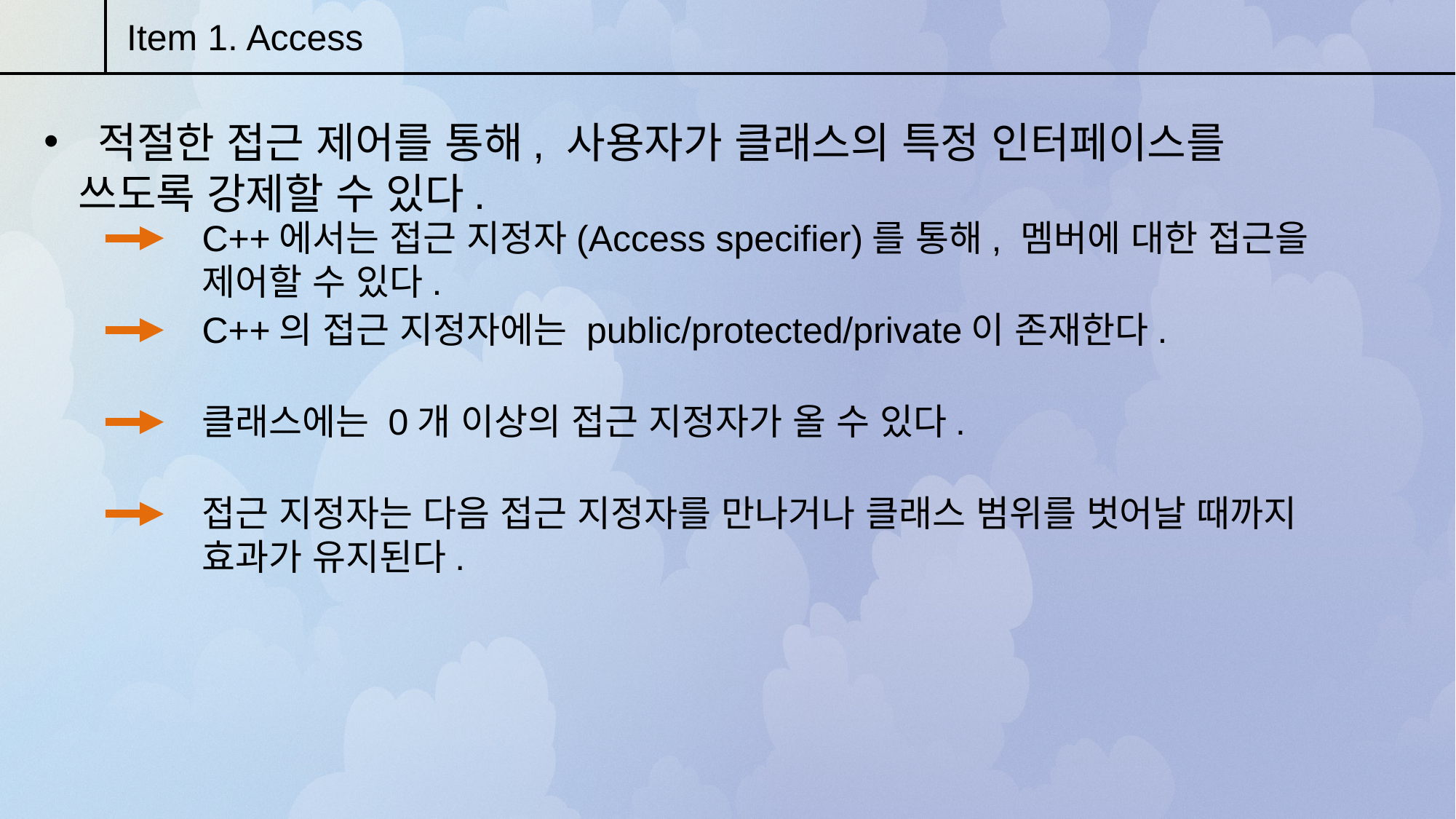

Item 1. Access
 적절한 접근 제어를 통해, 사용자가 클래스의 특정 인터페이스를 쓰도록 강제할 수 있다.
C++에서는 접근 지정자(Access specifier)를 통해, 멤버에 대한 접근을 제어할 수 있다.
C++의 접근 지정자에는 public/protected/private이 존재한다.
클래스에는 0개 이상의 접근 지정자가 올 수 있다.
접근 지정자는 다음 접근 지정자를 만나거나 클래스 범위를 벗어날 때까지 효과가 유지된다.